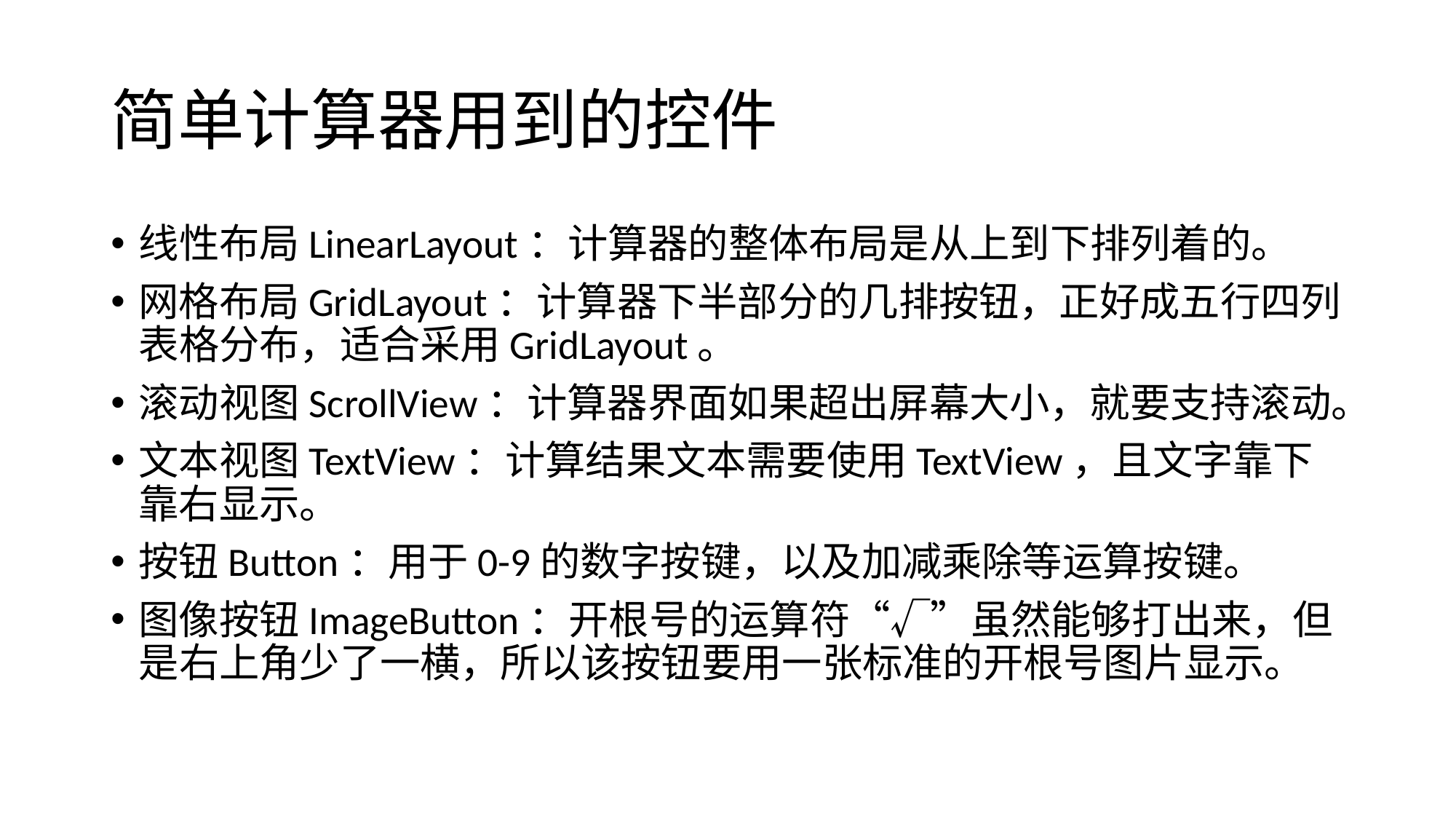

# 简单计算器用到的控件
线性布局LinearLayout：计算器的整体布局是从上到下排列着的。
网格布局GridLayout：计算器下半部分的几排按钮，正好成五行四列表格分布，适合采用GridLayout。
滚动视图ScrollView：计算器界面如果超出屏幕大小，就要支持滚动。
文本视图TextView：计算结果文本需要使用TextView，且文字靠下靠右显示。
按钮Button：用于0-9的数字按键，以及加减乘除等运算按键。
图像按钮ImageButton：开根号的运算符“√”虽然能够打出来，但是右上角少了一横，所以该按钮要用一张标准的开根号图片显示。